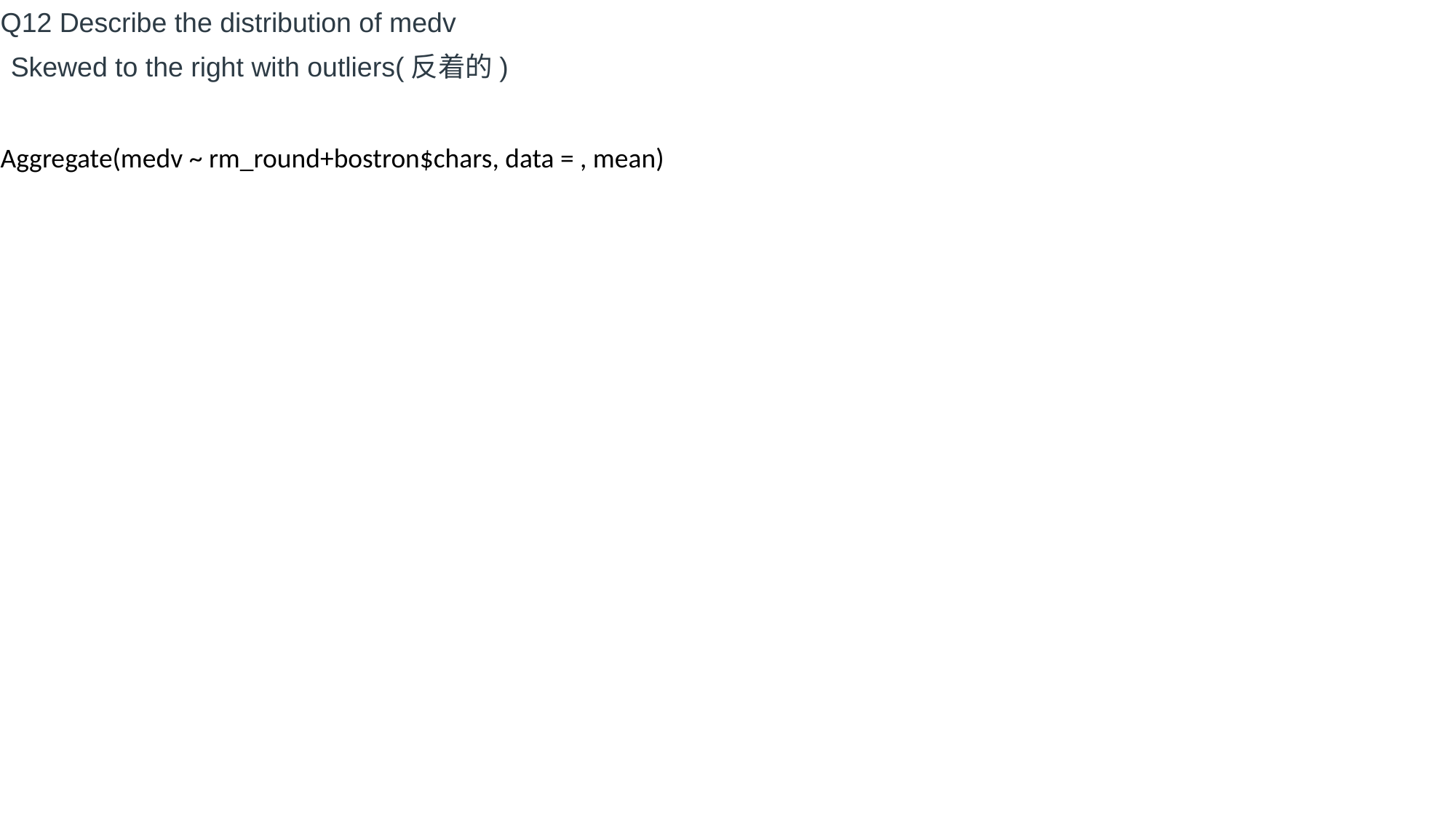

Q12 Describe the distribution of medv
Skewed to the right with outliers(反着的)
Aggregate(medv ~ rm_round+bostron$chars, data = , mean)